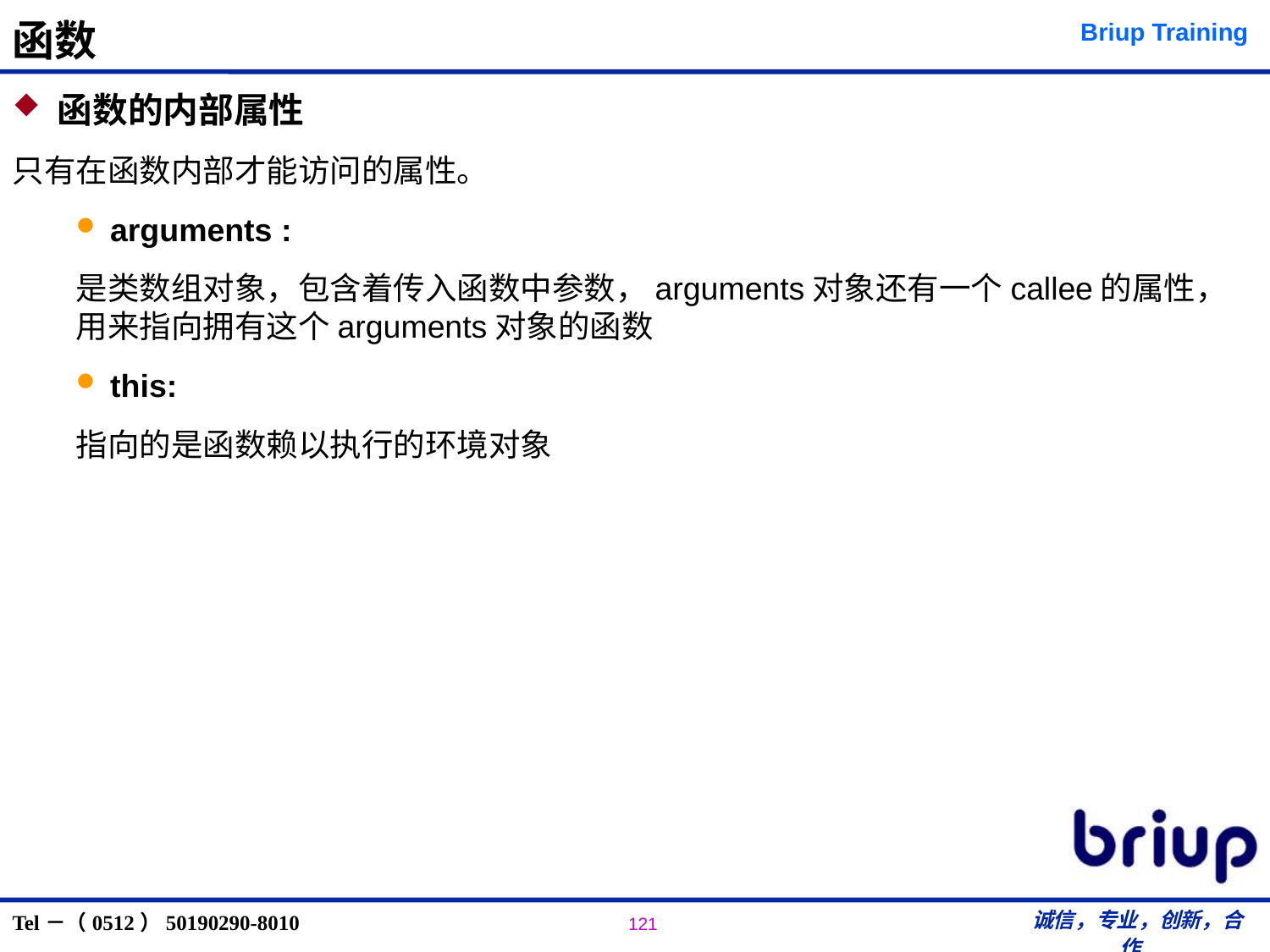

# 函数
 函数的内部属性
只有在函数内部才能访问的属性。
 arguments :
是类数组对象，包含着传入函数中参数，arguments对象还有一个callee的属性，用来指向拥有这个arguments对象的函数
 this:
指向的是函数赖以执行的环境对象